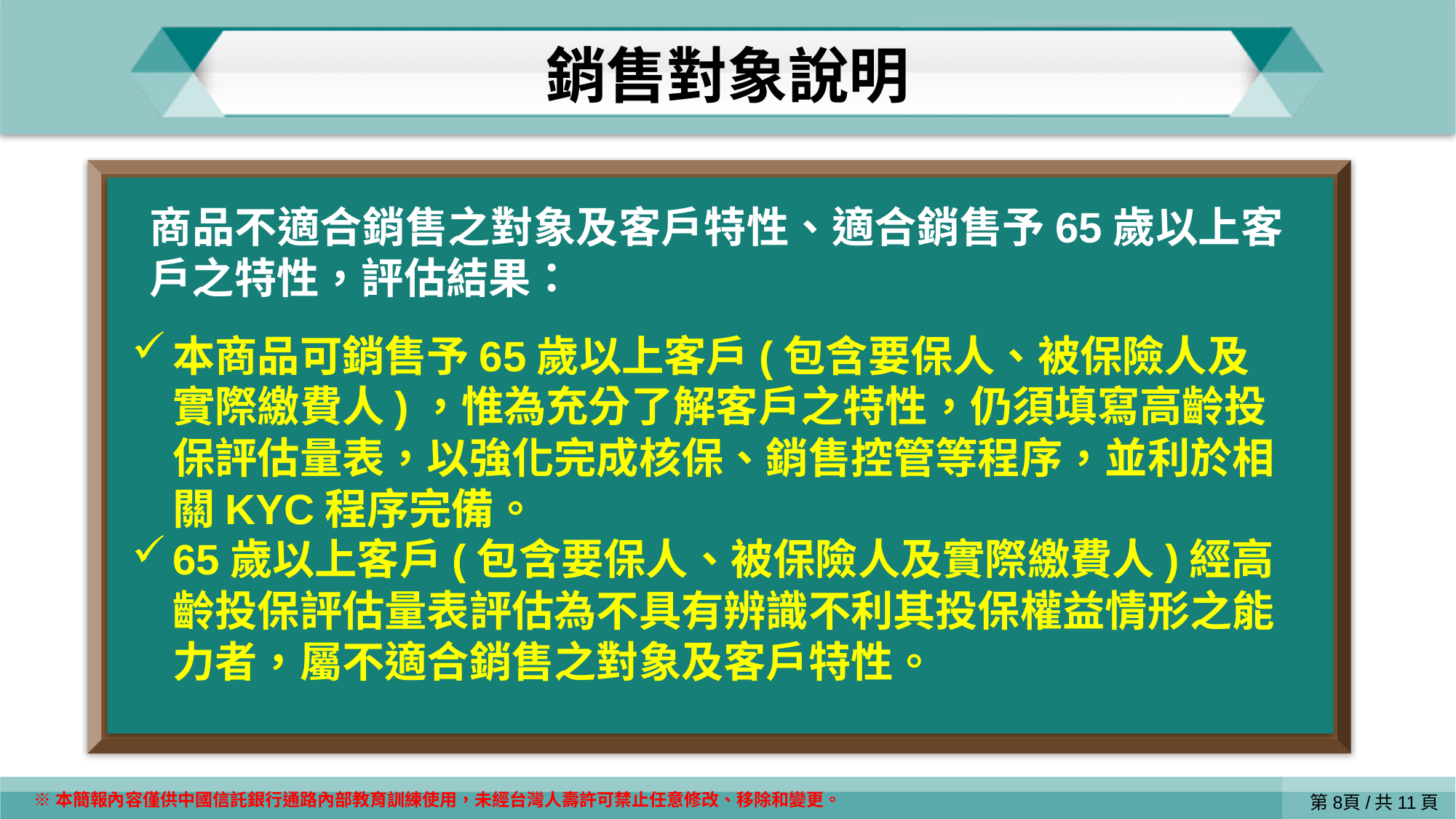

銷售對象說明

商品不適合銷售之對象及客戶特性、適合銷售予65歲以上客戶之特性，評估結果：
本商品可銷售予65歲以上客戶(包含要保人、被保險人及實際繳費人)，惟為充分了解客戶之特性，仍須填寫高齡投保評估量表，以強化完成核保、銷售控管等程序，並利於相關KYC程序完備。
65歲以上客戶(包含要保人、被保險人及實際繳費人)經高齡投保評估量表評估為不具有辨識不利其投保權益情形之能力者，屬不適合銷售之對象及客戶特性。